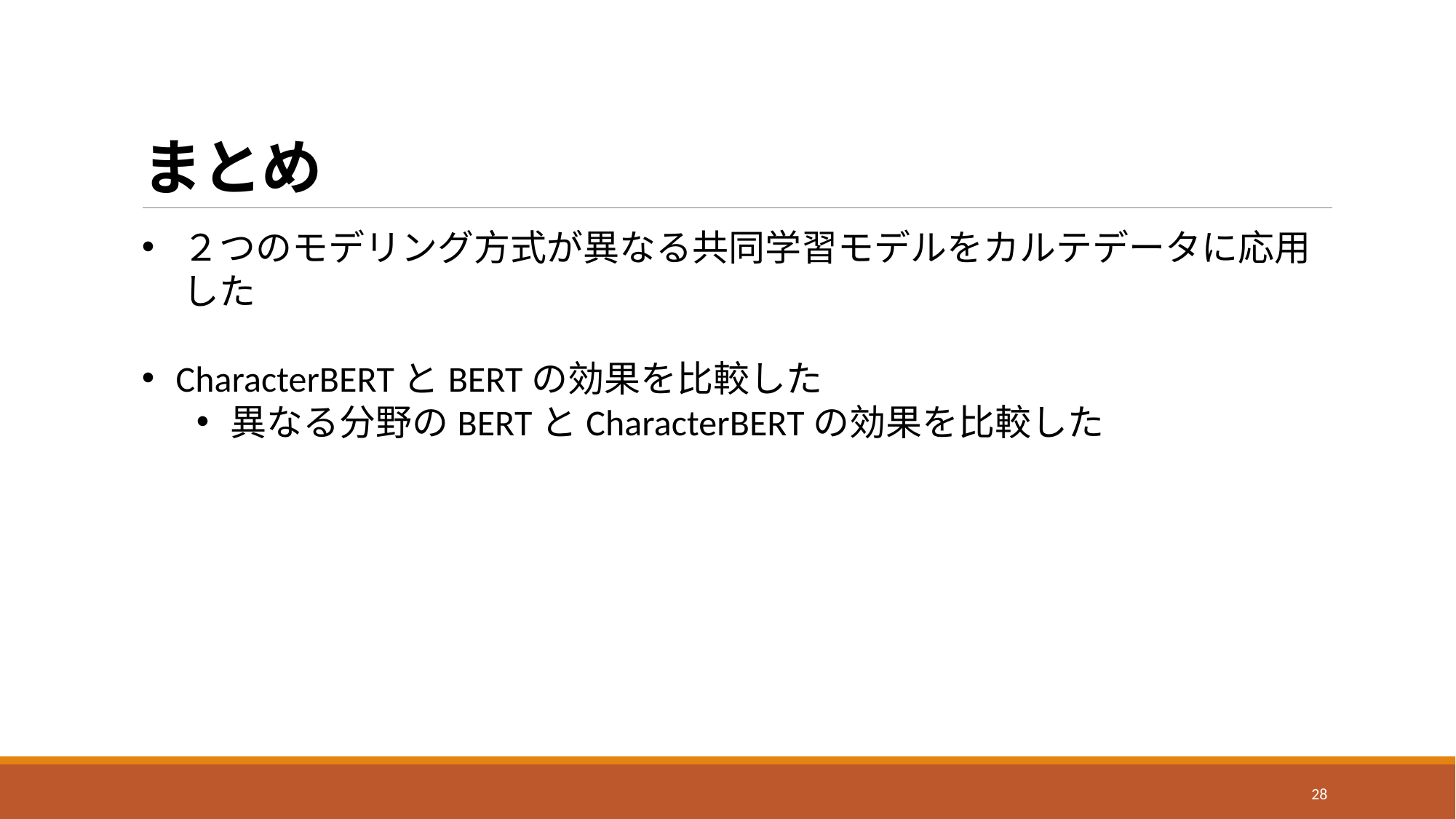

# まとめ
２つのモデリング方式が異なる共同学習モデルをカルテデータに応用した

CharacterBERTとBERTの効果を比較した
異なる分野のBERTとCharacterBERTの効果を比較した
28